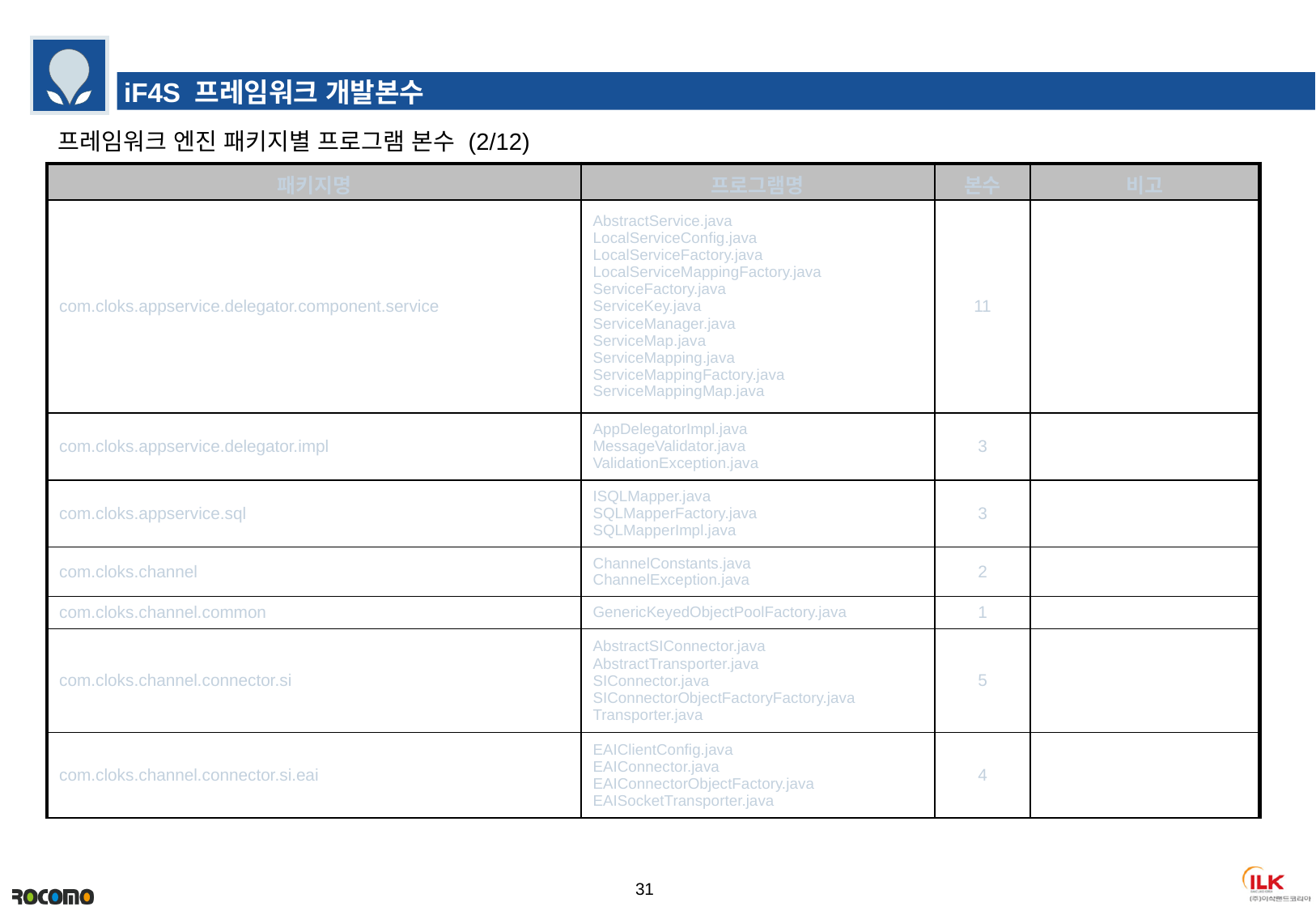

iF4S 프레임워크 개발본수
프레임워크 엔진 패키지별 프로그램 본수 (2/12)
| 패키지명 | 프로그램명 | 본수 | 비고 |
| --- | --- | --- | --- |
| com.cloks.appservice.delegator.component.service | AbstractService.java LocalServiceConfig.java LocalServiceFactory.java LocalServiceMappingFactory.java ServiceFactory.java ServiceKey.java ServiceManager.java ServiceMap.java ServiceMapping.java ServiceMappingFactory.java ServiceMappingMap.java | 11 |  |
| com.cloks.appservice.delegator.impl | AppDelegatorImpl.java MessageValidator.java ValidationException.java | 3 |  |
| com.cloks.appservice.sql | ISQLMapper.java SQLMapperFactory.java SQLMapperImpl.java | 3 |  |
| com.cloks.channel | ChannelConstants.java ChannelException.java | 2 |  |
| com.cloks.channel.common | GenericKeyedObjectPoolFactory.java | 1 |  |
| com.cloks.channel.connector.si | AbstractSIConnector.java AbstractTransporter.java SIConnector.java SIConnectorObjectFactoryFactory.java Transporter.java | 5 |  |
| com.cloks.channel.connector.si.eai | EAIClientConfig.java EAIConnector.java EAIConnectorObjectFactory.java EAISocketTransporter.java | 4 |  |